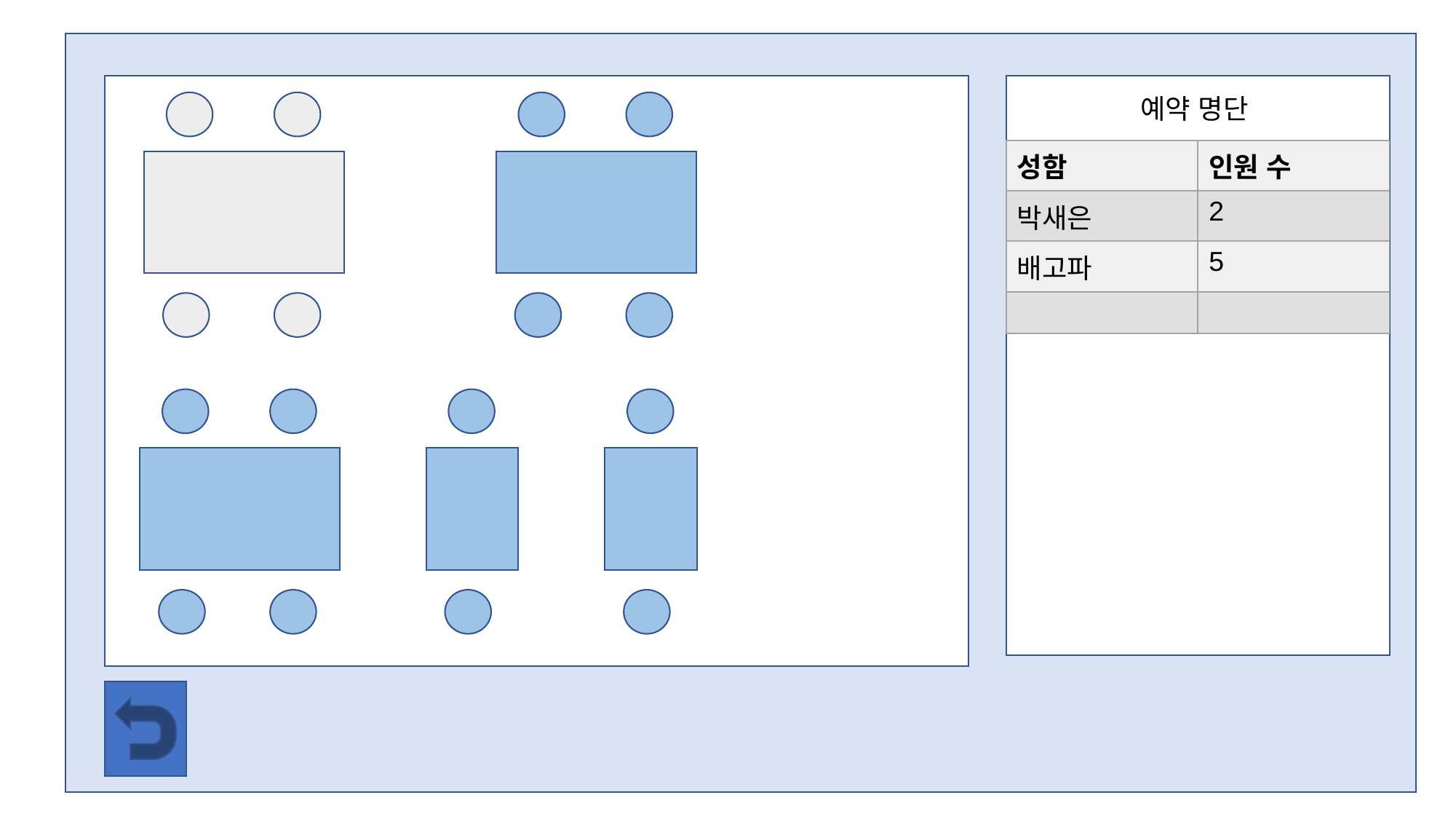

예약 명단

| 성함 | 인원 수 |
| --- | --- |
| 박새은 | 2 |
| 배고파 | 5 |
|  |  |